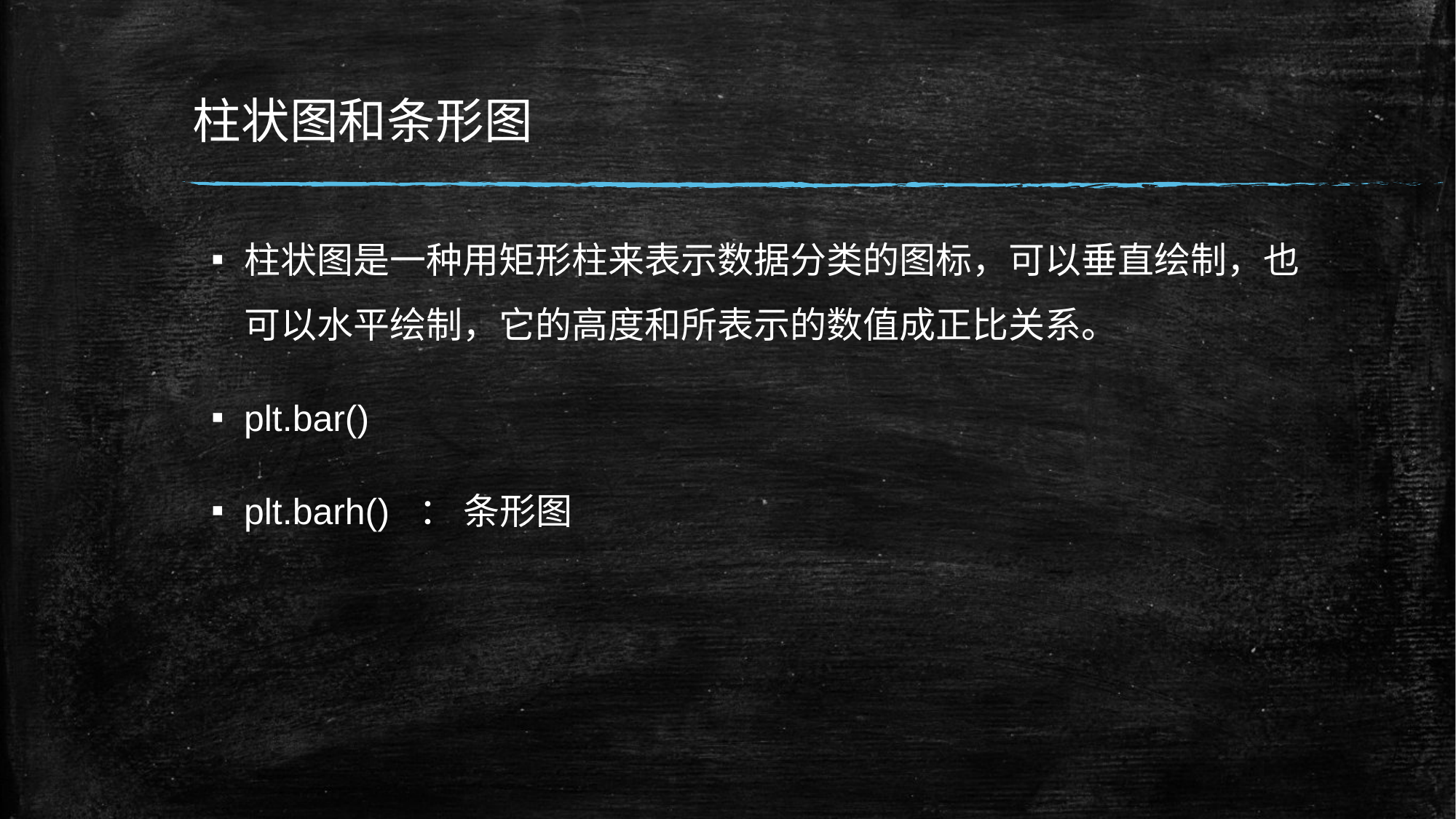

# 柱状图和条形图
柱状图是一种用矩形柱来表示数据分类的图标，可以垂直绘制，也可以水平绘制，它的高度和所表示的数值成正比关系。
plt.bar()
plt.barh()  ： 条形图